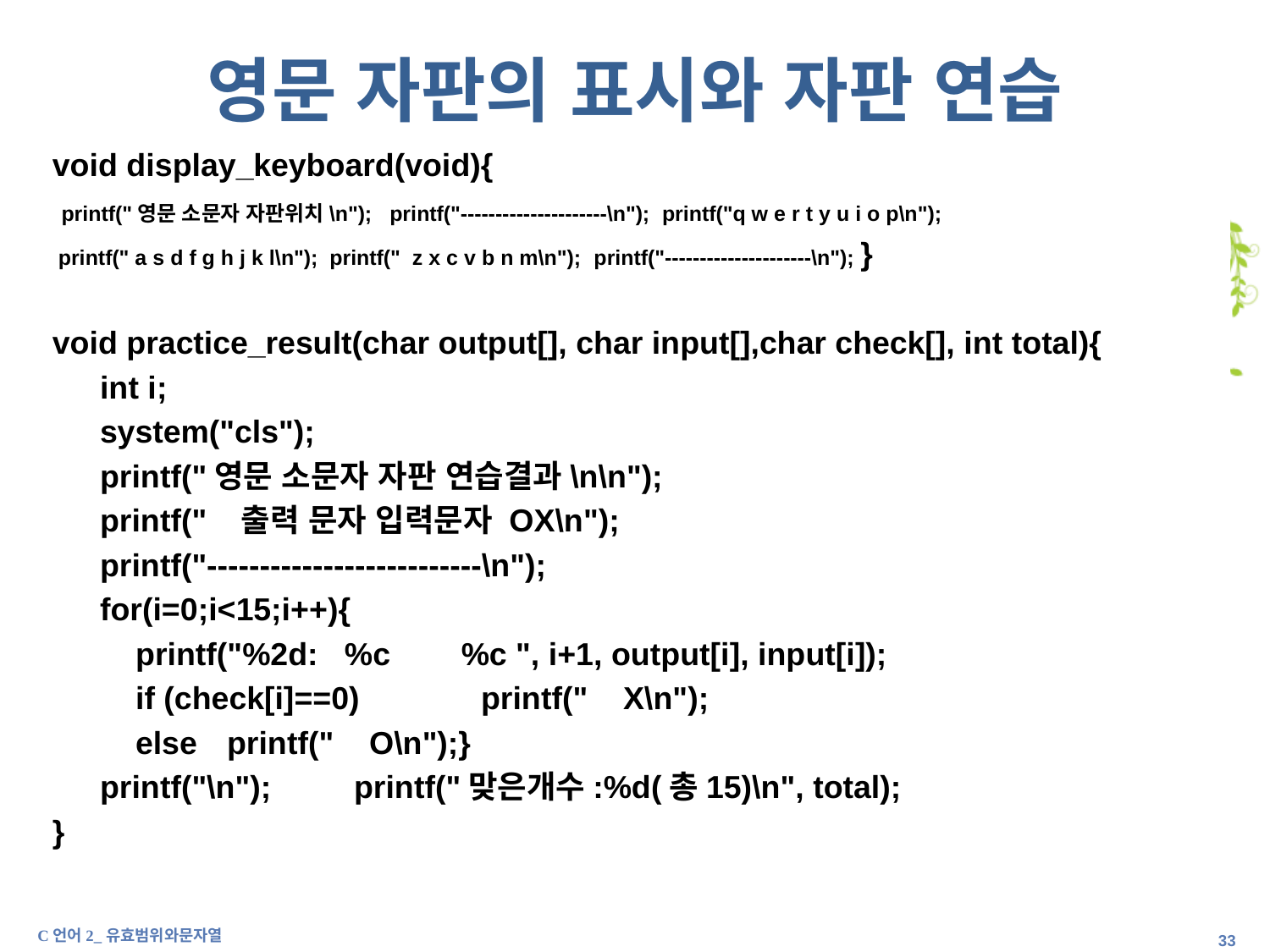

# 영문 자판의 표시와 자판 연습
void display_keyboard(void){
 printf("영문 소문자 자판위치\n");   printf("---------------------\n");  printf("q w e r t y u i o p\n");
 printf(" a s d f g h j k l\n");  printf("  z x c v b n m\n");  printf("---------------------\n"); }

void practice_result(char output[], char input[],char check[], int total){
	int i;
	system("cls");
	printf("영문 소문자 자판 연습결과\n\n");
	printf("   출력 문자 입력문자 OX\n");
	printf("--------------------------\n");
	for(i=0;i<15;i++){
	    printf("%2d:   %c        %c ", i+1, output[i], input[i]);
	    if (check[i]==0)	printf("    X\n");
	    else	printf("    O\n");}
	printf("\n");	printf("맞은개수:%d(총15)\n", total);
}
C언어2_유효범위와문자열
33